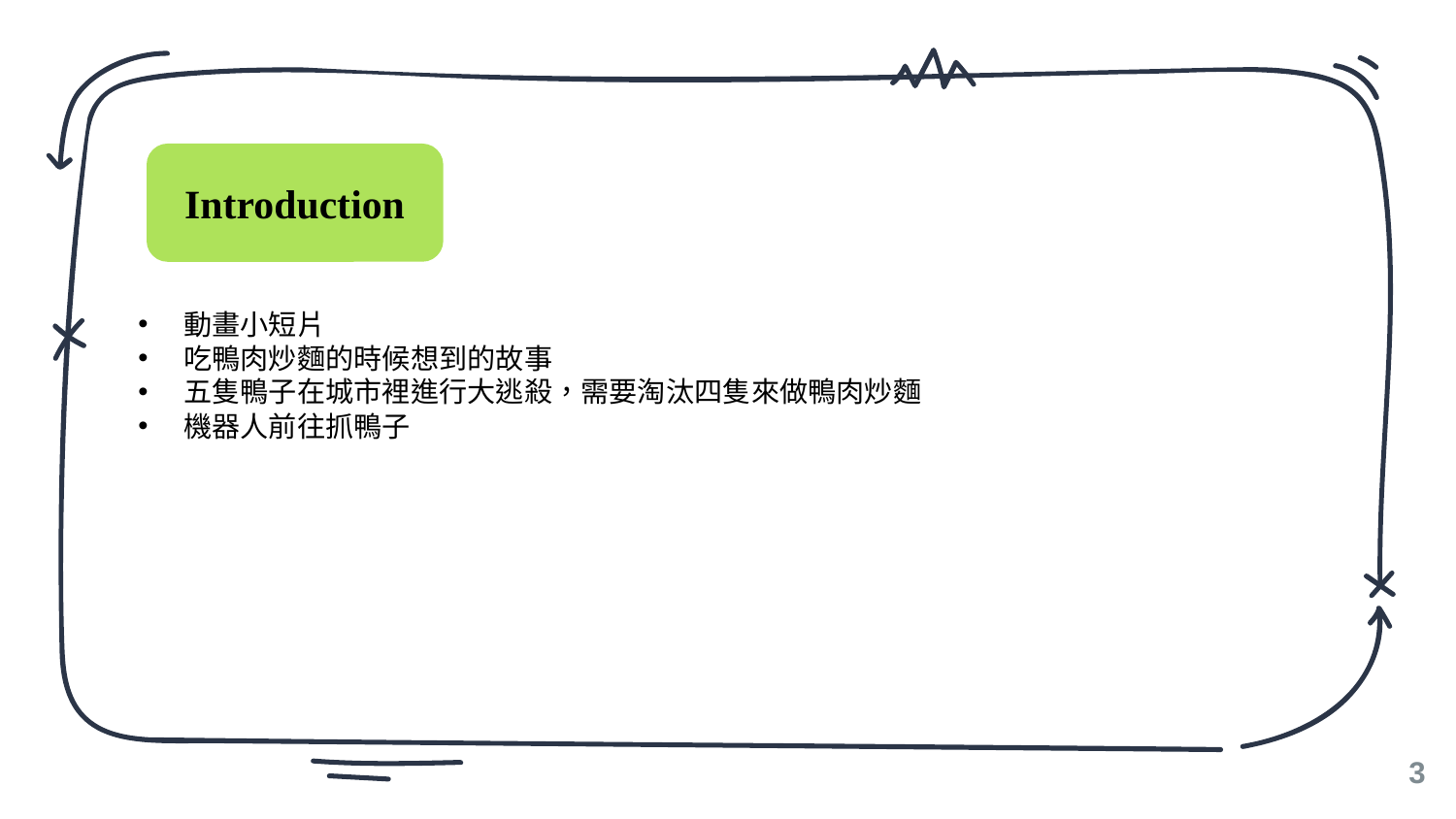

Introduction
動畫小短片
吃鴨肉炒麵的時候想到的故事
五隻鴨子在城市裡進行大逃殺，需要淘汰四隻來做鴨肉炒麵
機器人前往抓鴨子

3